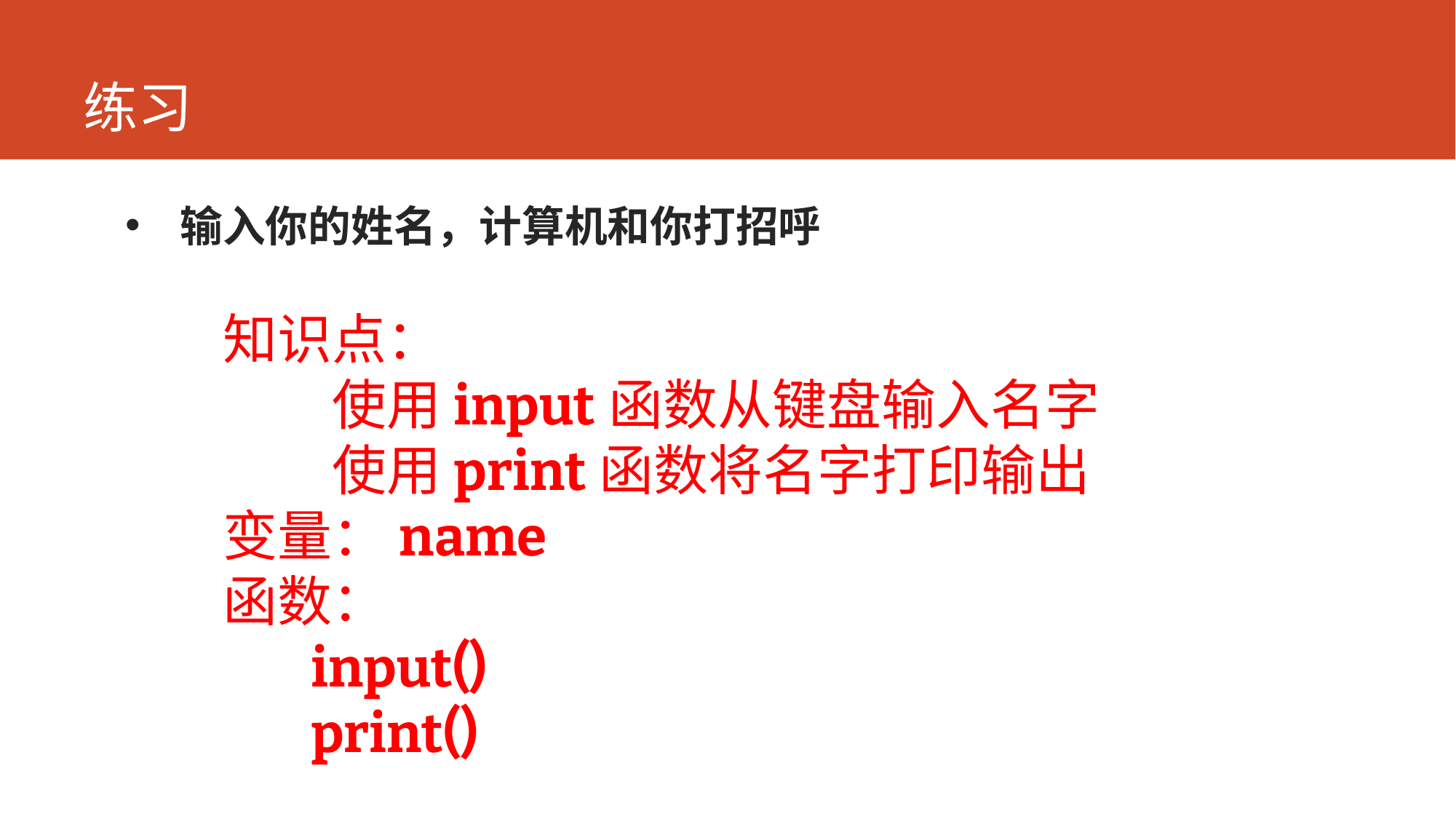

# 练习
输入你的姓名，计算机和你打招呼
知识点：
使用input函数从键盘输入名字
使用print函数将名字打印输出
变量：name
函数：
         input()
         print()